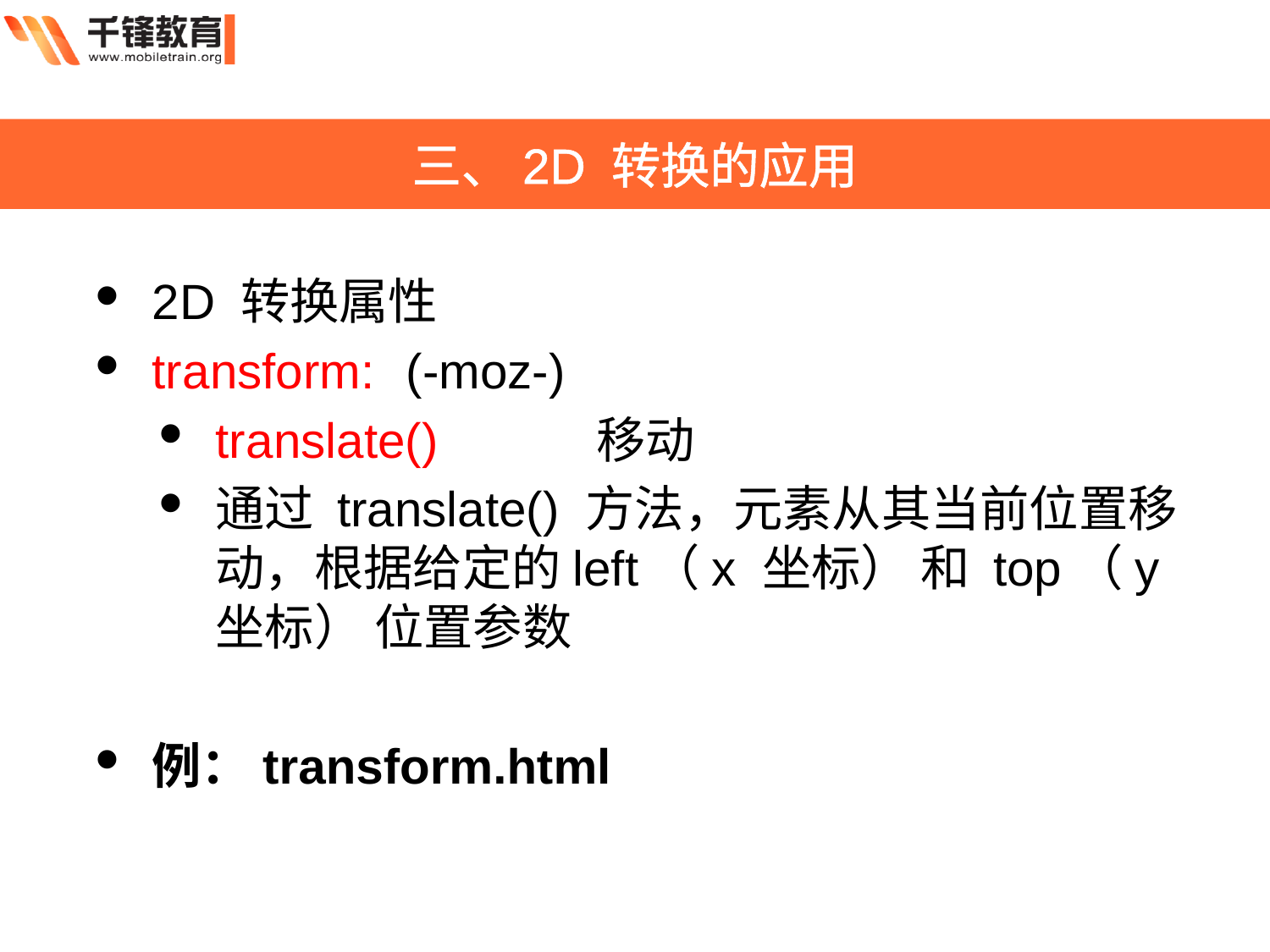

三、2D 转换的应用
2D 转换属性
transform:	(-moz-)
translate()     	移动
通过 translate() 方法，元素从其当前位置移动，根据给定的left（x 坐标） 和 top（y 坐标） 位置参数

例：transform.html